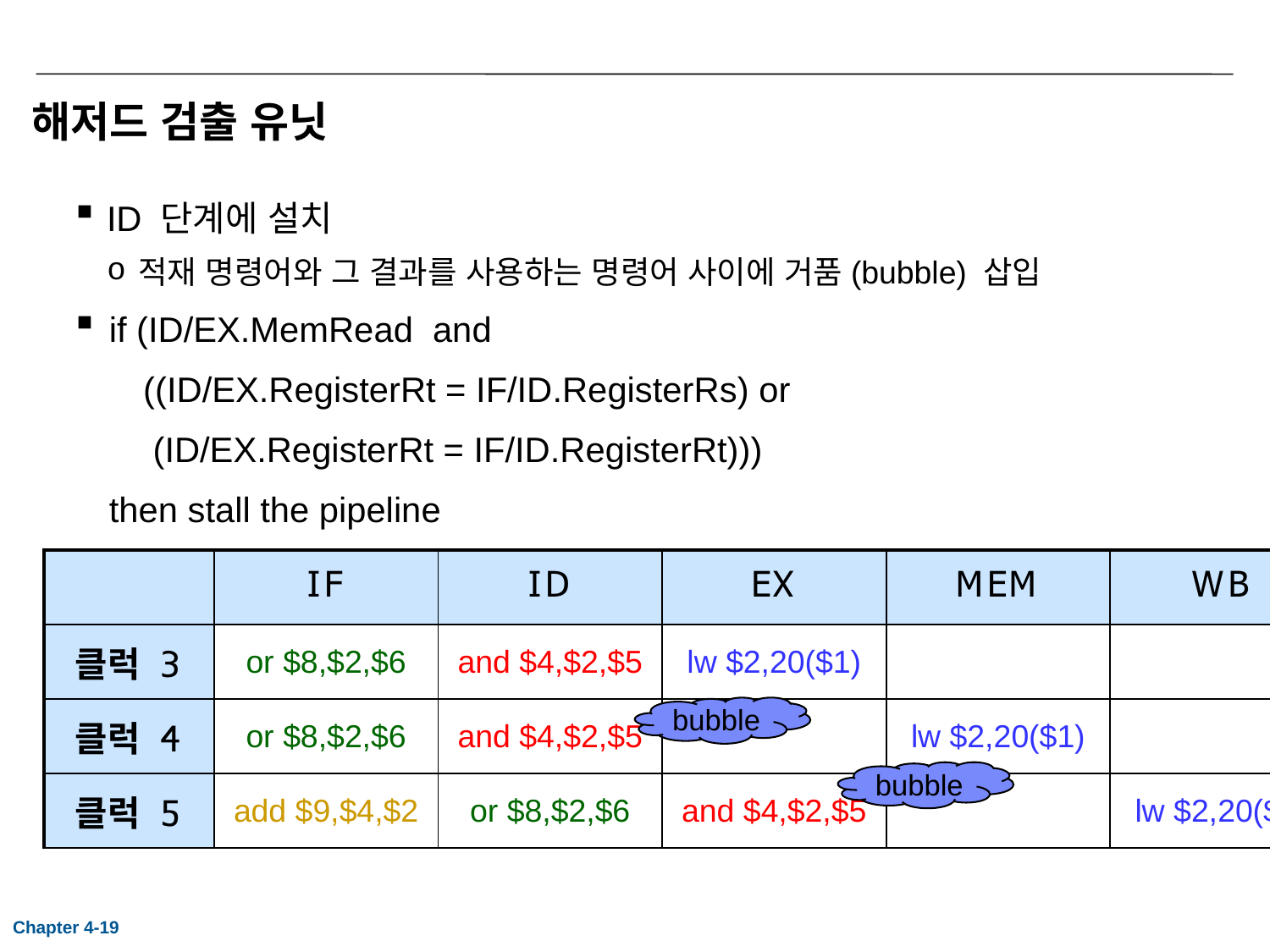

# 해저드 검출 유닛
ID 단계에 설치
적재 명령어와 그 결과를 사용하는 명령어 사이에 거품(bubble) 삽입
if (ID/EX.MemRead  and
       ((ID/EX.RegisterRt = IF/ID.RegisterRs) or
        (ID/EX.RegisterRt = IF/ID.RegisterRt)))
	then stall the pipeline
|  | IF | ID | EX | MEM | WB |
| --- | --- | --- | --- | --- | --- |
| 클럭 3 | or $8,$2,$6 | and $4,$2,$5 | lw $2,20($1) |  |  |
| 클럭 4 | or $8,$2,$6 | and $4,$2,$5 |  | lw $2,20($1) |  |
| 클럭 5 | add $9,$4,$2 | or $8,$2,$6 | and $4,$2,$5 |  | lw $2,20($1) |
bubble
bubble
Chapter 4-19